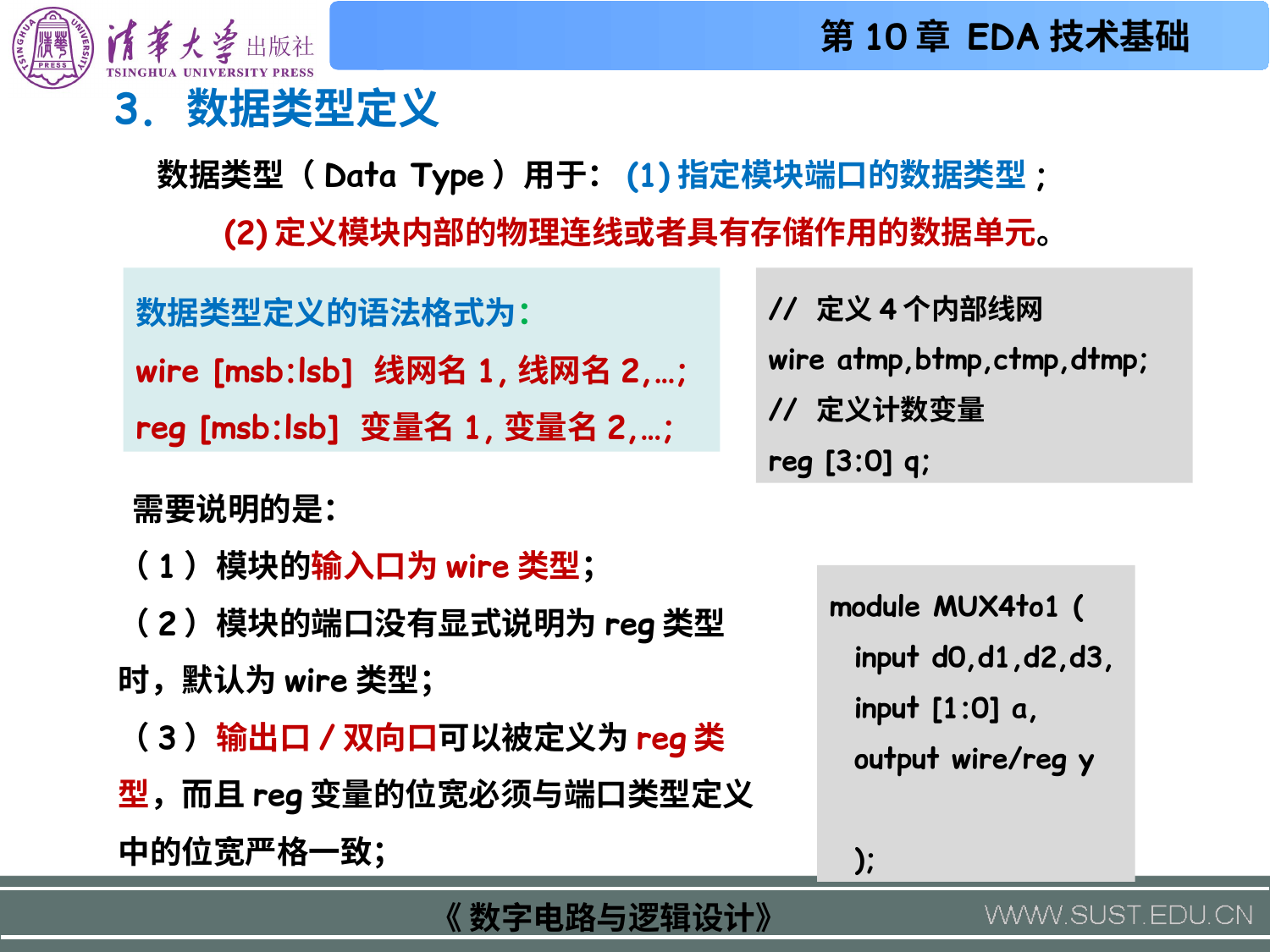

3. 数据类型定义
   数据类型（Data Type）用于：(1)指定模块端口的数据类型;
       (2)定义模块内部的物理连线或者具有存储作用的数据单元。
数据类型定义的语法格式为：
wire [msb:lsb] 线网名1,线网名2,…;
reg [msb:lsb] 变量名1,变量名2,…;
// 定义4个内部线网
wire atmp,btmp,ctmp,dtmp;
// 定义计数变量
reg [3:0] q;
 需要说明的是：
（1）模块的输入口为wire类型；
（2）模块的端口没有显式说明为reg类型时，默认为wire类型；
（3）输出口/双向口可以被定义为reg类型，而且reg变量的位宽必须与端口类型定义中的位宽严格一致；
module MUX4to1 (
  input d0,d1,d2,d3,
  input [1:0] a,
  output wire/reg y
  );